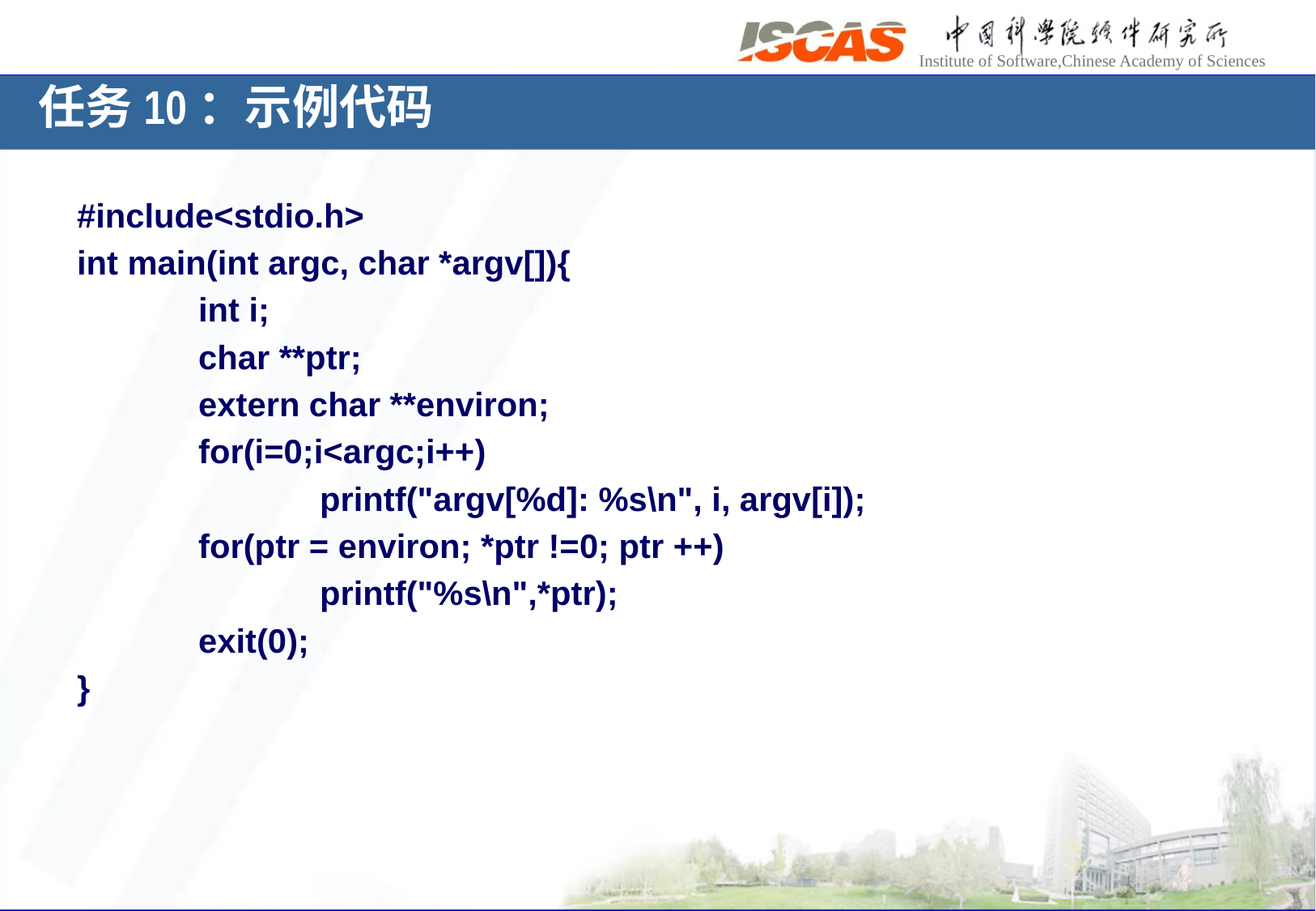

# 任务10：示例代码
#include<stdio.h>
int main(int argc, char *argv[]){
	int i;
	char **ptr;
	extern char **environ;
	for(i=0;i<argc;i++)
		printf("argv[%d]: %s\n", i, argv[i]);
	for(ptr = environ; *ptr !=0; ptr ++)
		printf("%s\n",*ptr);
	exit(0);
}